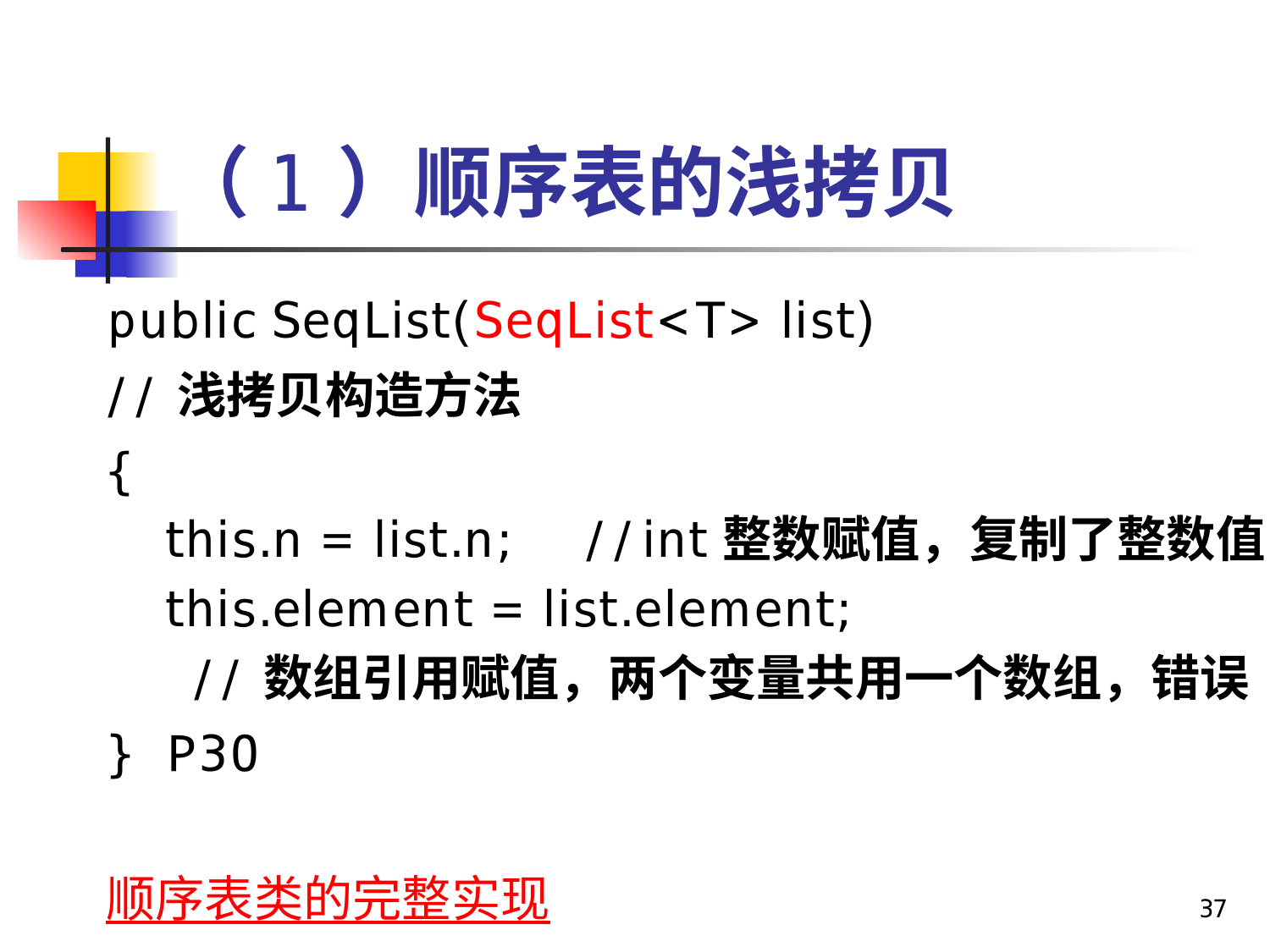

# （1）顺序表的浅拷贝
public SeqList(SeqList<T> list)
//浅拷贝构造方法
{
    this.n = list.n;     //int整数赋值，复制了整数值
    this.element = list.element;
      //数组引用赋值，两个变量共用一个数组，错误
}  P30
顺序表类的完整实现
37